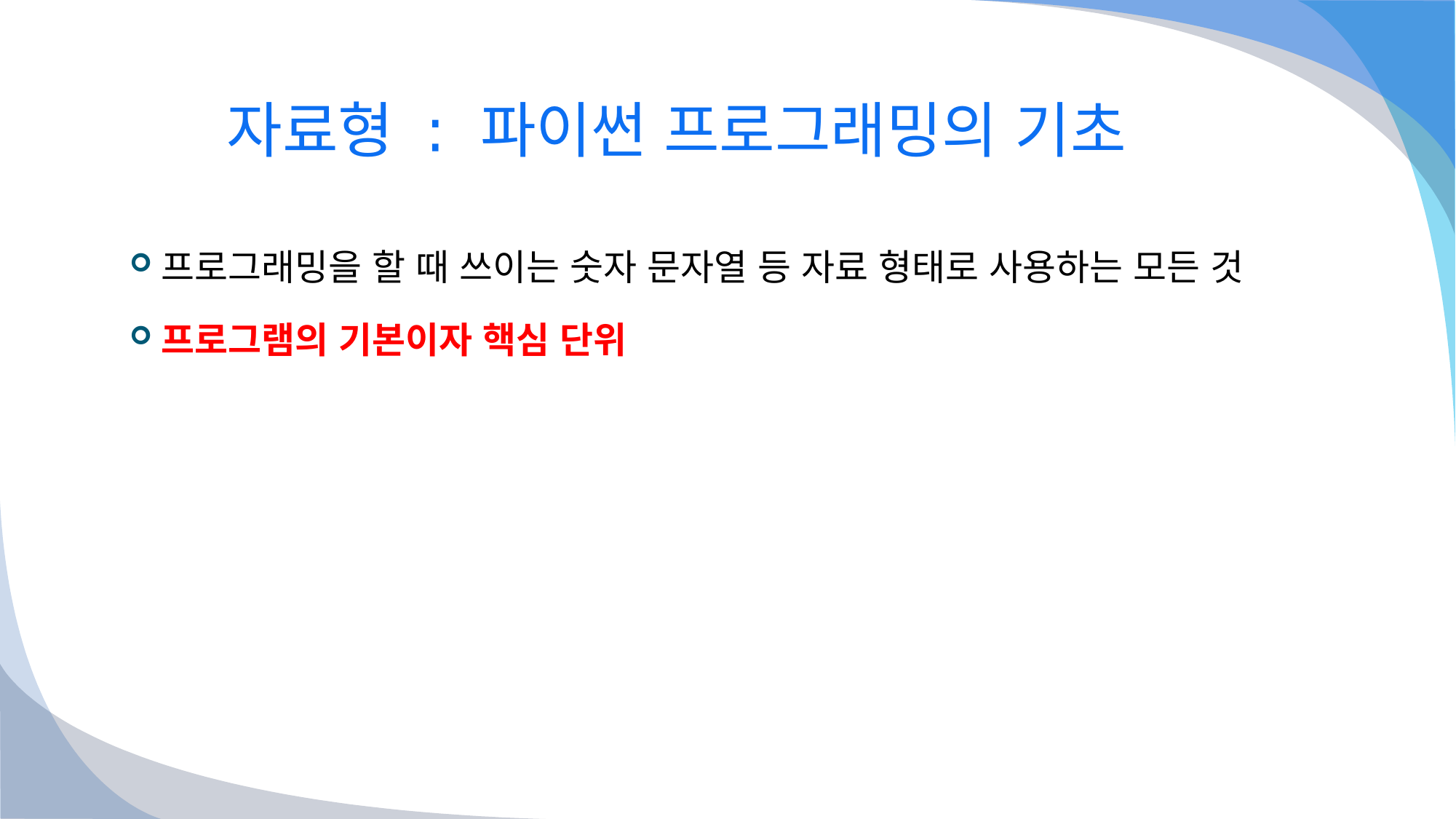

# 자료형 : 파이썬 프로그래밍의 기초
프로그래밍을 할 때 쓰이는 숫자 문자열 등 자료 형태로 사용하는 모든 것
프로그램의 기본이자 핵심 단위